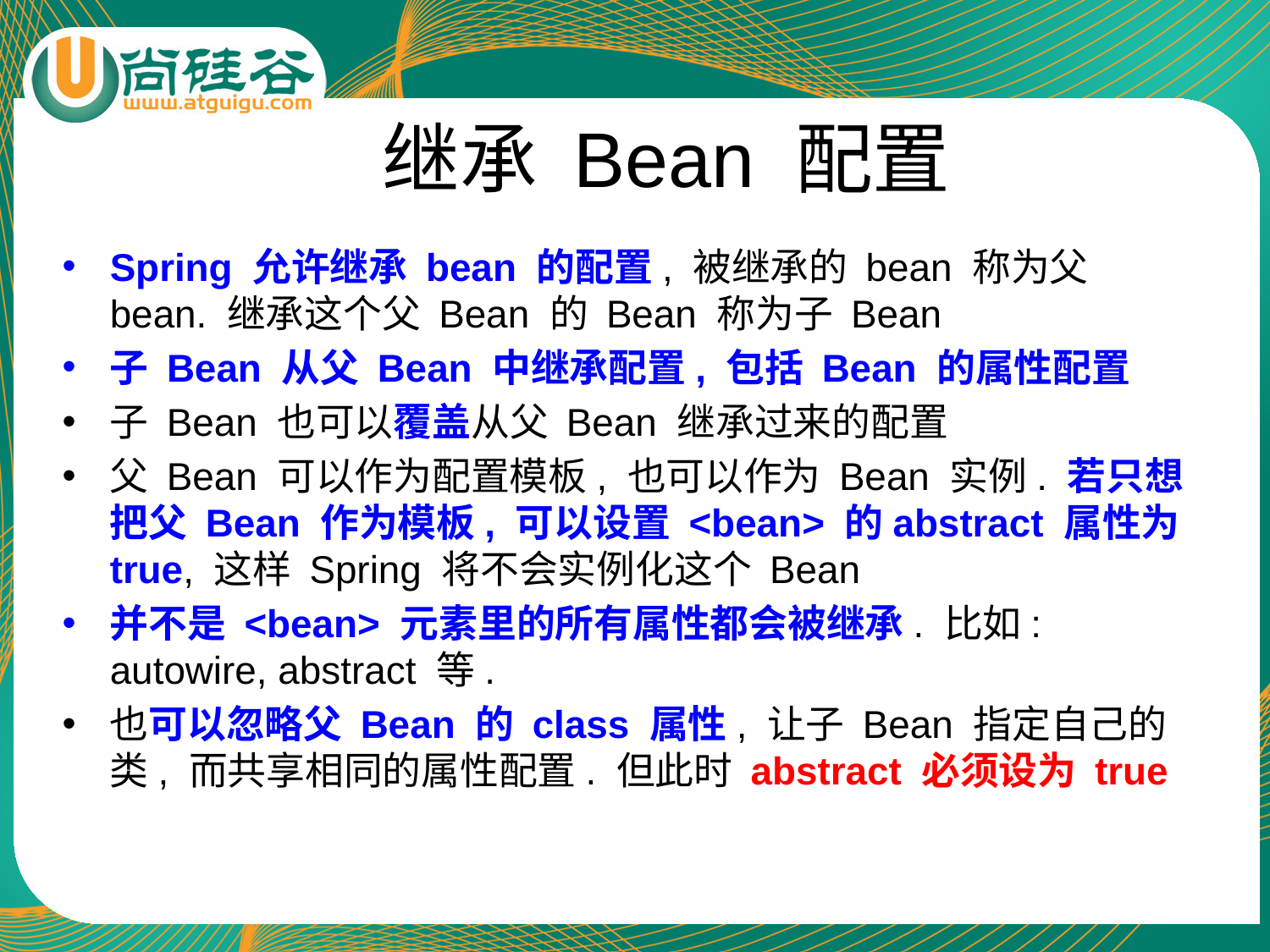

# 继承 Bean 配置
Spring 允许继承 bean 的配置, 被继承的 bean 称为父 bean. 继承这个父 Bean 的 Bean 称为子 Bean
子 Bean 从父 Bean 中继承配置, 包括 Bean 的属性配置
子 Bean 也可以覆盖从父 Bean 继承过来的配置
父 Bean 可以作为配置模板, 也可以作为 Bean 实例. 若只想把父 Bean 作为模板, 可以设置 <bean> 的abstract 属性为 true, 这样 Spring 将不会实例化这个 Bean
并不是 <bean> 元素里的所有属性都会被继承. 比如: autowire, abstract 等.
也可以忽略父 Bean 的 class 属性, 让子 Bean 指定自己的类, 而共享相同的属性配置. 但此时 abstract 必须设为 true